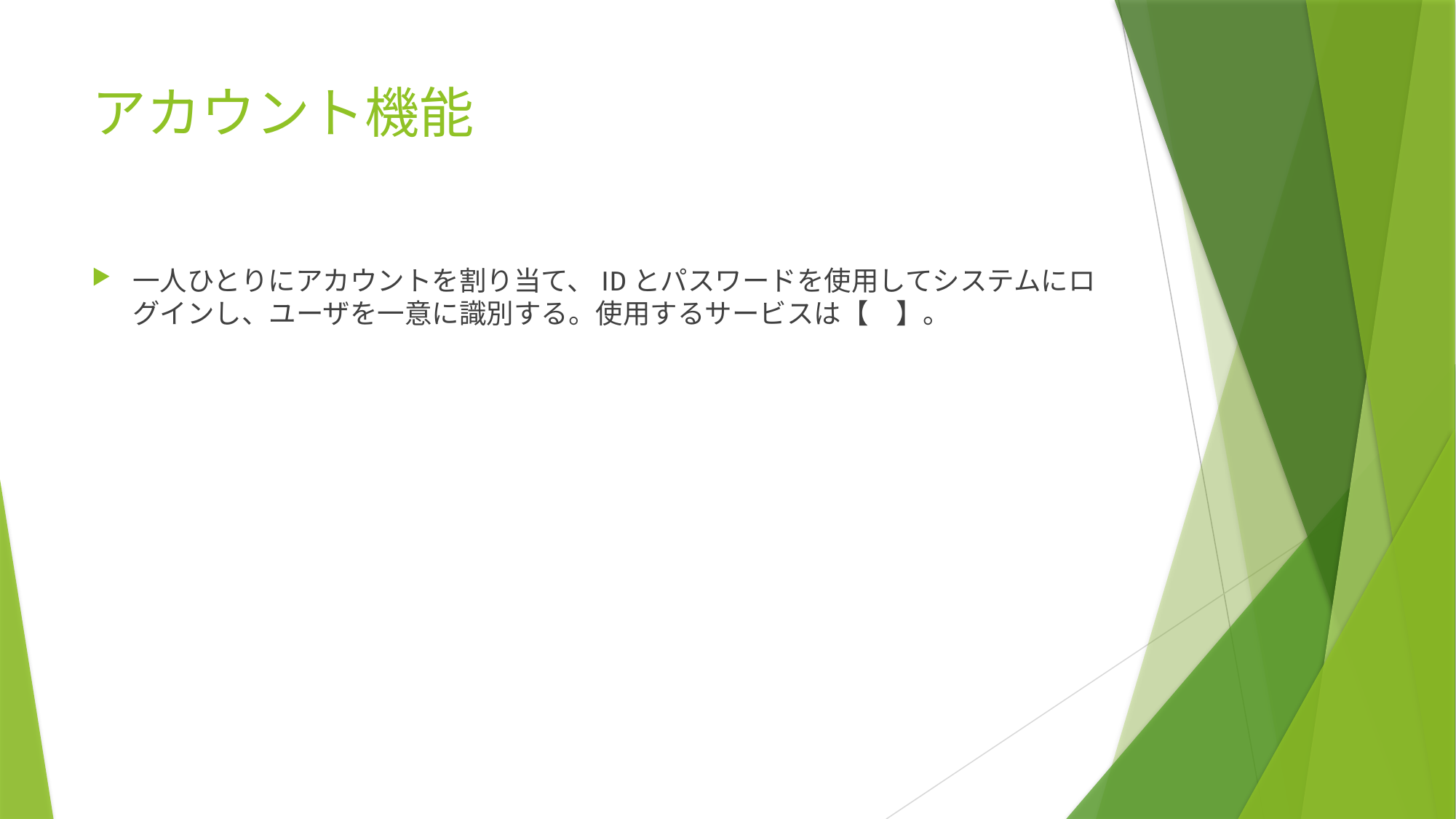

# アカウント機能
一人ひとりにアカウントを割り当て、IDとパスワードを使用してシステムにログインし、ユーザを一意に識別する。使用するサービスは【　】。